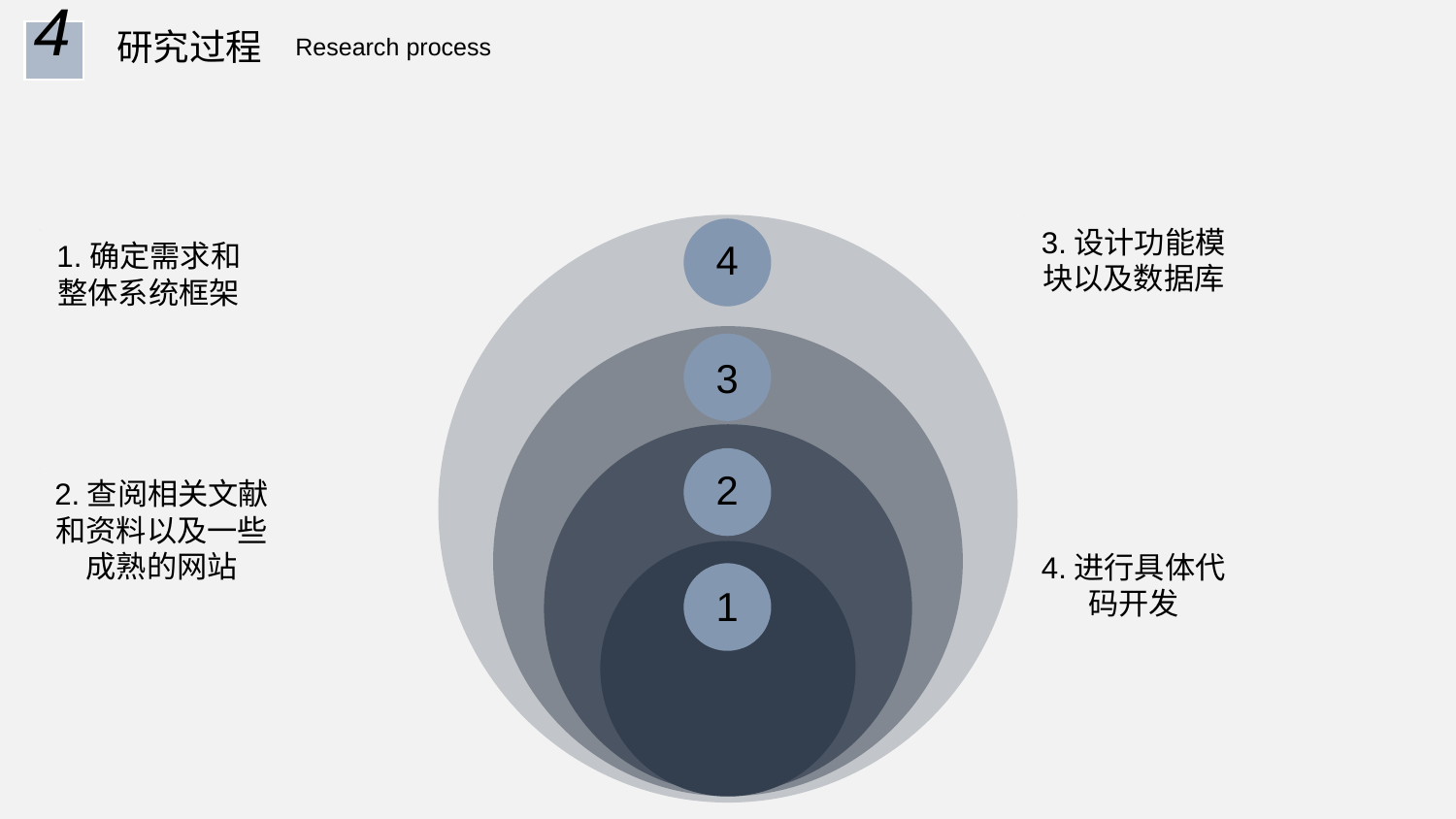

4
研究过程

Research process
4

3.设计功能模块以及数据库

1.确定需求和整体系统框架

3

2

2.查阅相关文献和资料以及一些成熟的网站

4.进行具体代码开发

1